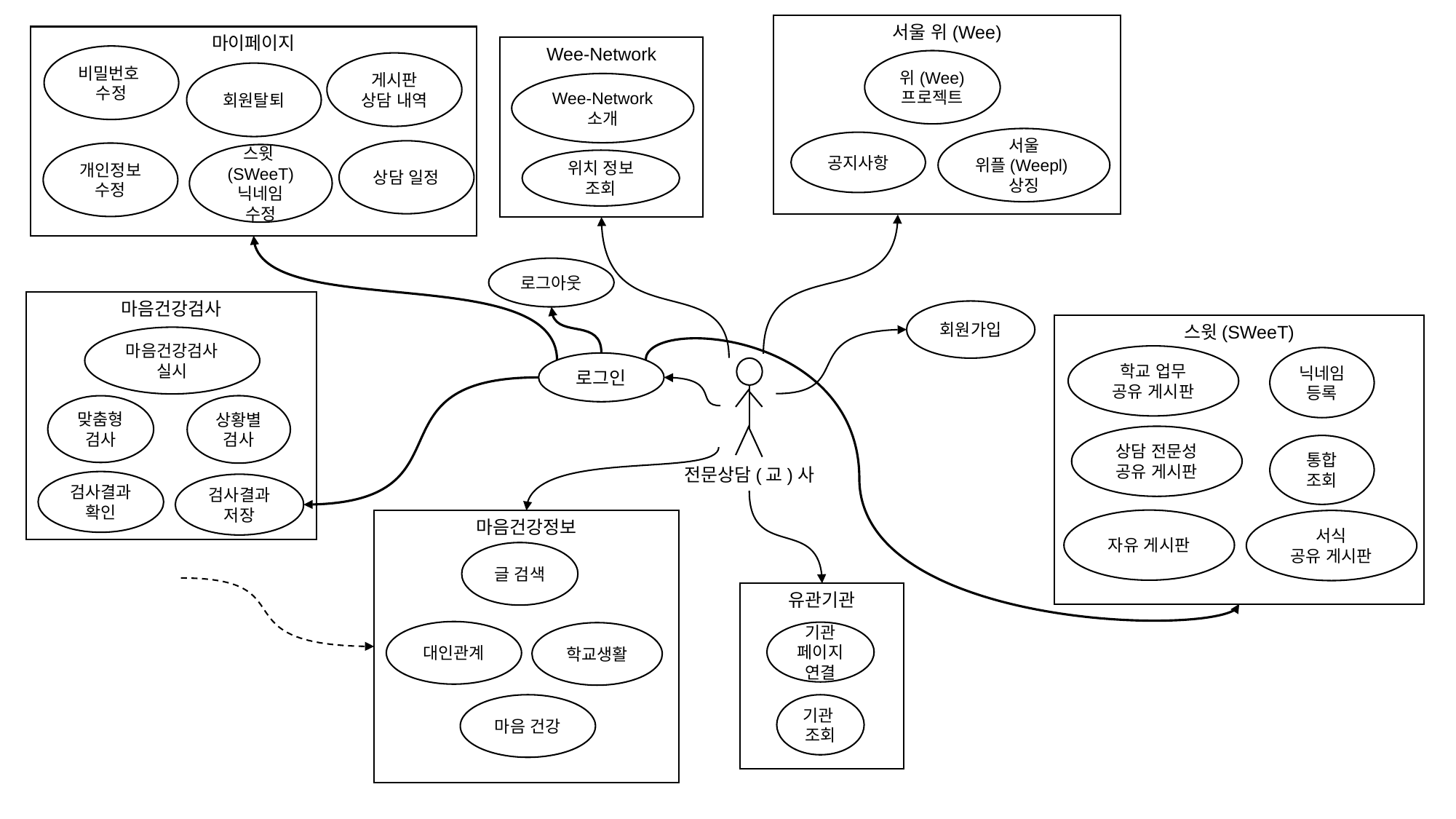

서울 위(Wee)
마이페이지
비밀번호
수정
게시판
상담 내역
회원탈퇴
상담 일정
개인정보
수정
스윗(SWeeT)
닉네임
수정
Wee-Network
위(Wee)
프로젝트
Wee-Network
소개
서울
위플(Weepl)
상징
공지사항
위치 정보 조회
로그아웃
마음건강검사
마음건강검사
실시
맞춤형
검사
상황별
검사
검사결과
확인
검사결과
저장
회원가입
스윗(SWeeT)
학교 업무
공유 게시판
닉네임
등록
상담 전문성
공유 게시판
통합
조회
자유 게시판
서식
공유 게시판
로그인

전문상담(교)사
마음건강정보
글 검색
대인관계
학교생활
마음 건강
유관기관
기관
페이지
연결
기관
조회